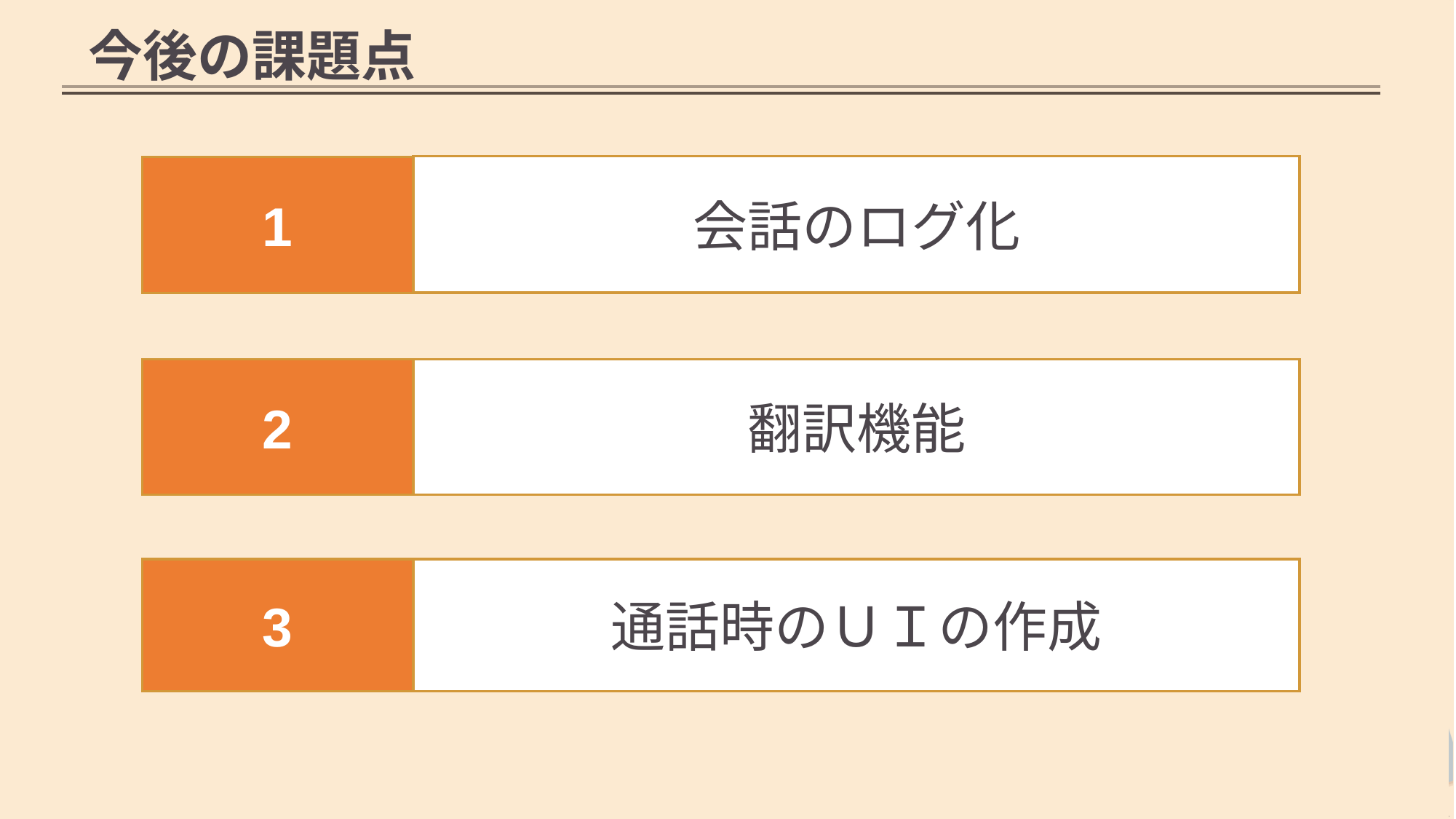

今後の課題点
会話のログ化
1
翻訳機能
2
通話時のＵＩの作成
3